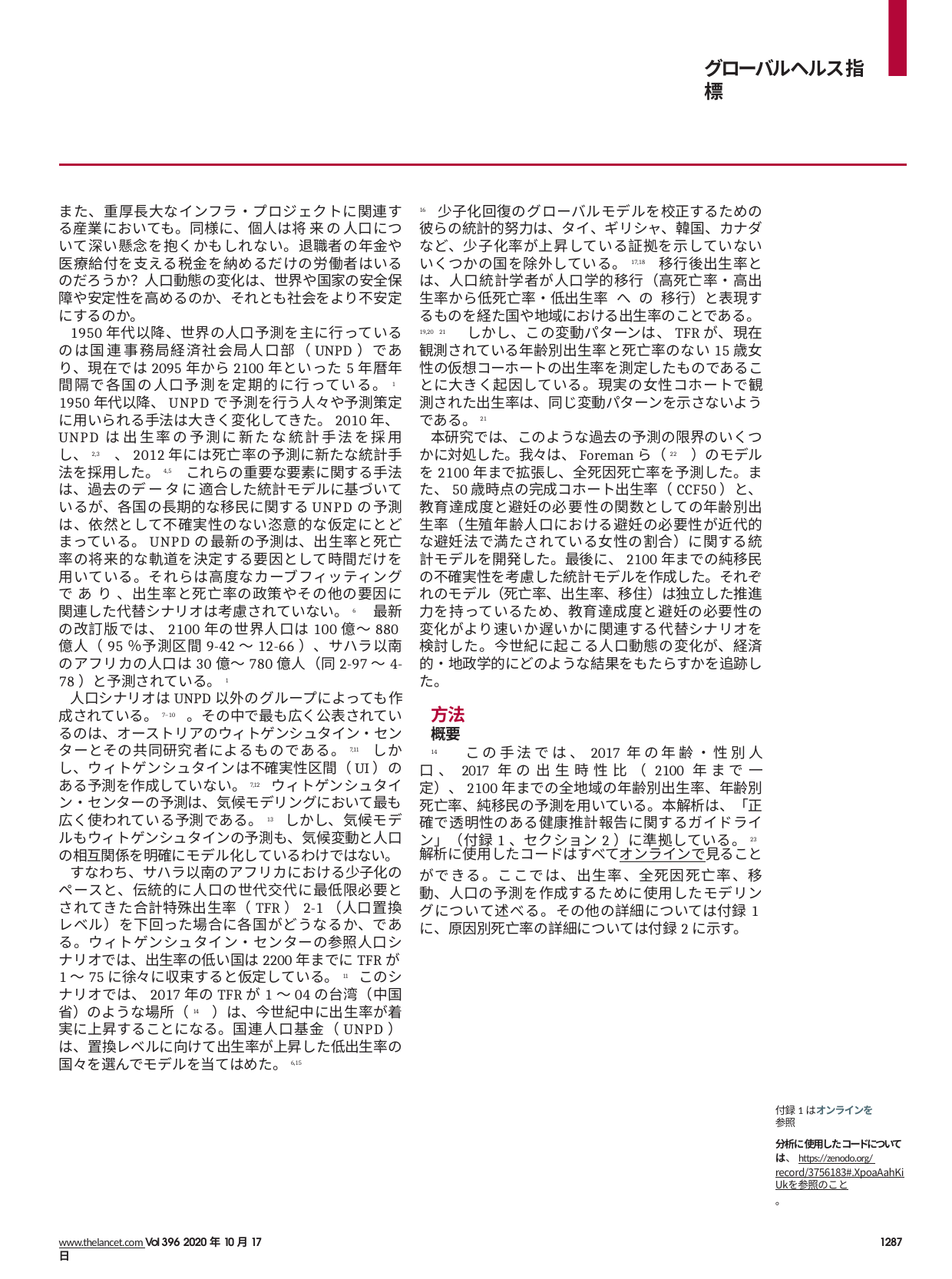

グローバルヘルス指標

また、重厚長大なインフラ・プロジェクトに関連する産業においても。同様に、個人は将来の人口について深い懸念を抱くかもしれない。退職者の年金や医療給付を支える税金を納めるだけの労働者はいるのだろうか？人口動態の変化は、世界や国家の安全保障や安定性を高めるのか、それとも社会をより不安定にするのか。
1950年代以降、世界の人口予測を主に行っているのは国連事務局経済社会局人口部（UNPD）であり、現在では2095年から2100年といった5年暦年間隔で各国の人口予測を定期的に行っている。1  1950年代以降、UNPDで予測を行う人々や予測策定に用いられる手法は大きく変化してきた。2010年、UNPDは出生率の予測に新たな統計手法を採用し、2,3  、2012年には死亡率の予測に新たな統計手法を採用した。4,5  これらの重要な要素に関する手法は、過去のデータに適合した統計モデルに基づいているが、各国の長期的な移民に関するUNPDの予測は、依然として不確実性のない恣意的な仮定にとどまっている。UNPDの最新の予測は、出生率と死亡率の将来的な軌道を決定する要因として時間だけを用いている。それらは高度なカーブフィッティングであり、出生率と死亡率の政策やその他の要因に関連した代替シナリオは考慮されていない。6  最新の改訂版では、2100年の世界人口は100億～880億人（95％予測区間9-42～12-66）、サハラ以南のアフリカの人口は30億～780億人（同2-97～4-78）と予測されている。1
人口シナリオはUNPD以外のグループによっても作成されている。7–10  。その中で最も広く公表されているのは、オーストリアのウィトゲンシュタイン・センターとその共同研究者によるものである。7,11  しかし、ウィトゲンシュタインは不確実性区間（UI）のある予測を作成していない。7,12  ウィトゲンシュタイン・センターの予測は、気候モデリングにおいて最も広く使われている予測である。13  しかし、気候モデルもウィトゲンシュタインの予測も、気候変動と人口の相互関係を明確にモデル化しているわけではない。
すなわち、サハラ以南のアフリカにおける少子化のペースと、伝統的に人口の世代交代に最低限必要とされてきた合計特殊出生率（TFR）2-1（人口置換レベル）を下回った場合に各国がどうなるか、である。ウィトゲンシュタイン・センターの参照人口シナリオでは、出生率の低い国は2200年までにTFRが1～75に徐々に収束すると仮定している。11  このシナリオでは、2017年のTFRが1～04の台湾（中国省）のような場所（14  ）は、今世紀中に出生率が着実に上昇することになる。国連人口基金（UNPD）は、置換レベルに向けて出生率が上昇した低出生率の国々を選んでモデルを当てはめた。6,15
16  少子化回復のグローバルモデルを校正するための彼らの統計的努力は、タイ、ギリシャ、韓国、カナダなど、少子化率が上昇している証拠を示していないいくつかの国を除外している。17,18  移行後出生率とは、人口統計学者が人口学的移行（高死亡率・高出生率から低死亡率・低出生率への移行）と表現するものを経た国や地域における出生率のことである。19,20 21  しかし、この変動パターンは、TFRが、現在観測されている年齢別出生率と死亡率のない15歳女性の仮想コーホートの出生率を測定したものであることに大きく起因している。現実の女性コホートで観測された出生率は、同じ変動パターンを示さないようである。21
本研究では、このような過去の予測の限界のいくつかに対処した。我々は、Foremanら（22  ）のモデルを2100年まで拡張し、全死因死亡率を予測した。また、50歳時点の完成コホート出生率（CCF50）と、教育達成度と避妊の必要性の関数としての年齢別出生率（生殖年齢人口における避妊の必要性が近代的な避妊法で満たされている女性の割合）に関する統計モデルを開発した。最後に、2100年までの純移民の不確実性を考慮した統計モデルを作成した。それぞれのモデル（死亡率、出生率、移住）は独立した推進力を持っているため、教育達成度と避妊の必要性の変化がより速いか遅いかに関連する代替シナリオを検討した。今世紀に起こる人口動態の変化が、経済的・地政学的にどのような結果をもたらすかを追跡した。

方法
概要
14  この手法では、2017年の年齢・性別人口、2017年の出生時性比（2100年まで一定）、2100年までの全地域の年齢別出生率、年齢別死亡率、純移民の予測を用いている。本解析は、「正確で透明性のある健康推計報告に関するガイドライン」（付録1、セクション2）に準拠している。23  解析に使用したコードはすべてオンラインで見ることができる。ここでは、出生率、全死因死亡率、移動、人口の予測を作成するために使用したモデリングについて述べる。その他の詳細については付録1に、原因別死亡率の詳細については付録2に示す。
付録1はオンラインを参照
分析に使用したコードについては、https://zenodo.org/ record/3756183#.XpoaAahKiUkを参照のこと。
www.thelancet.com Vol 396 2020年10月17日
1287